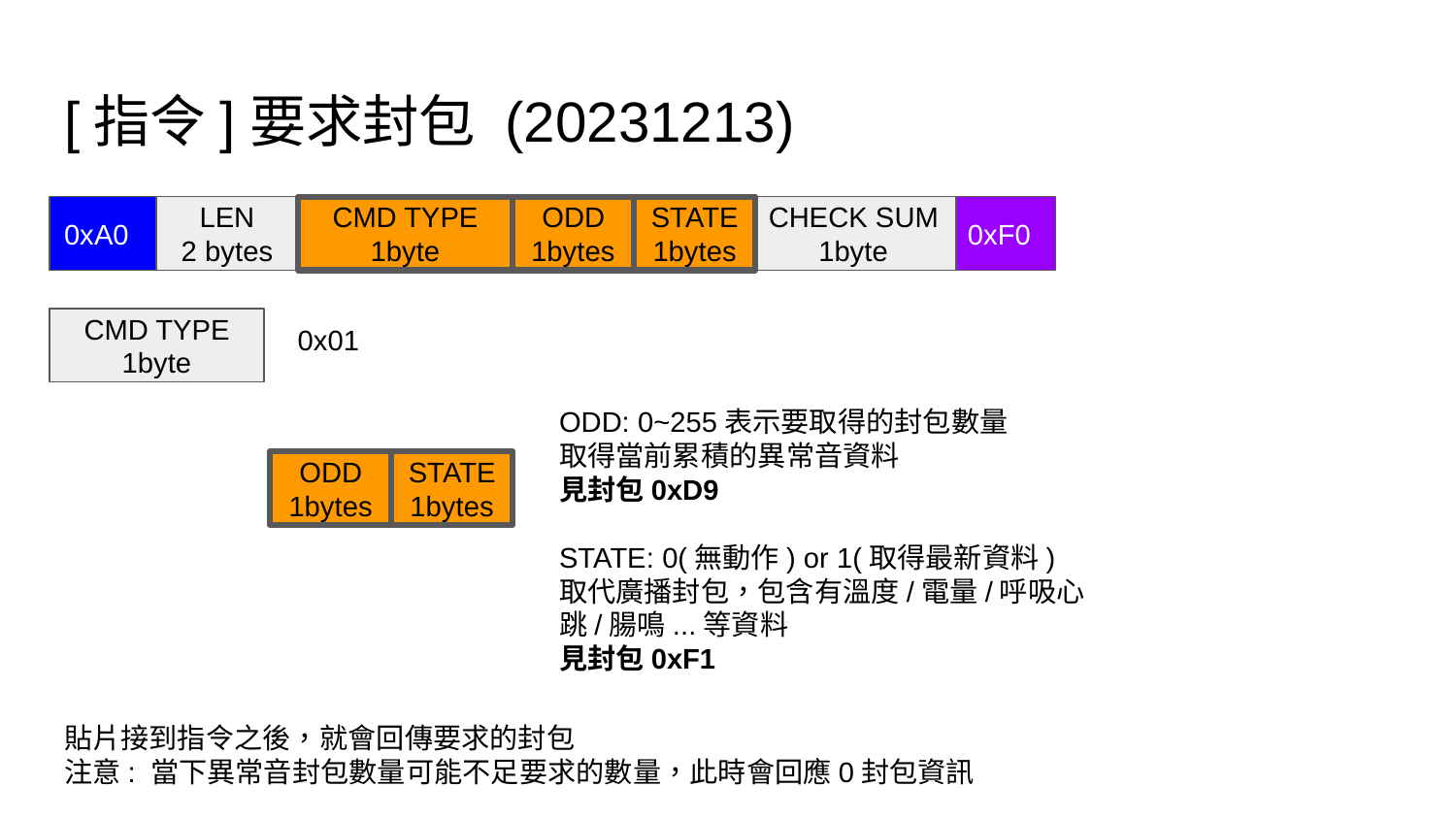

# [指令]要求封包 (20231213)
0xA0
LEN
2 bytes
CMD TYPE
1byte
ODD
1bytes
STATE
1bytes
CHECK SUM
1byte
0xF0
CMD TYPE
1byte
0x01
ODD: 0~255表示要取得的封包數量
取得當前累積的異常音資料
見封包0xD9
STATE: 0(無動作) or 1(取得最新資料)
取代廣播封包，包含有溫度/電量/呼吸心跳/腸鳴...等資料
見封包0xF1
ODD
1bytes
STATE
1bytes
貼片接到指令之後，就會回傳要求的封包
注意: 當下異常音封包數量可能不足要求的數量，此時會回應0封包資訊